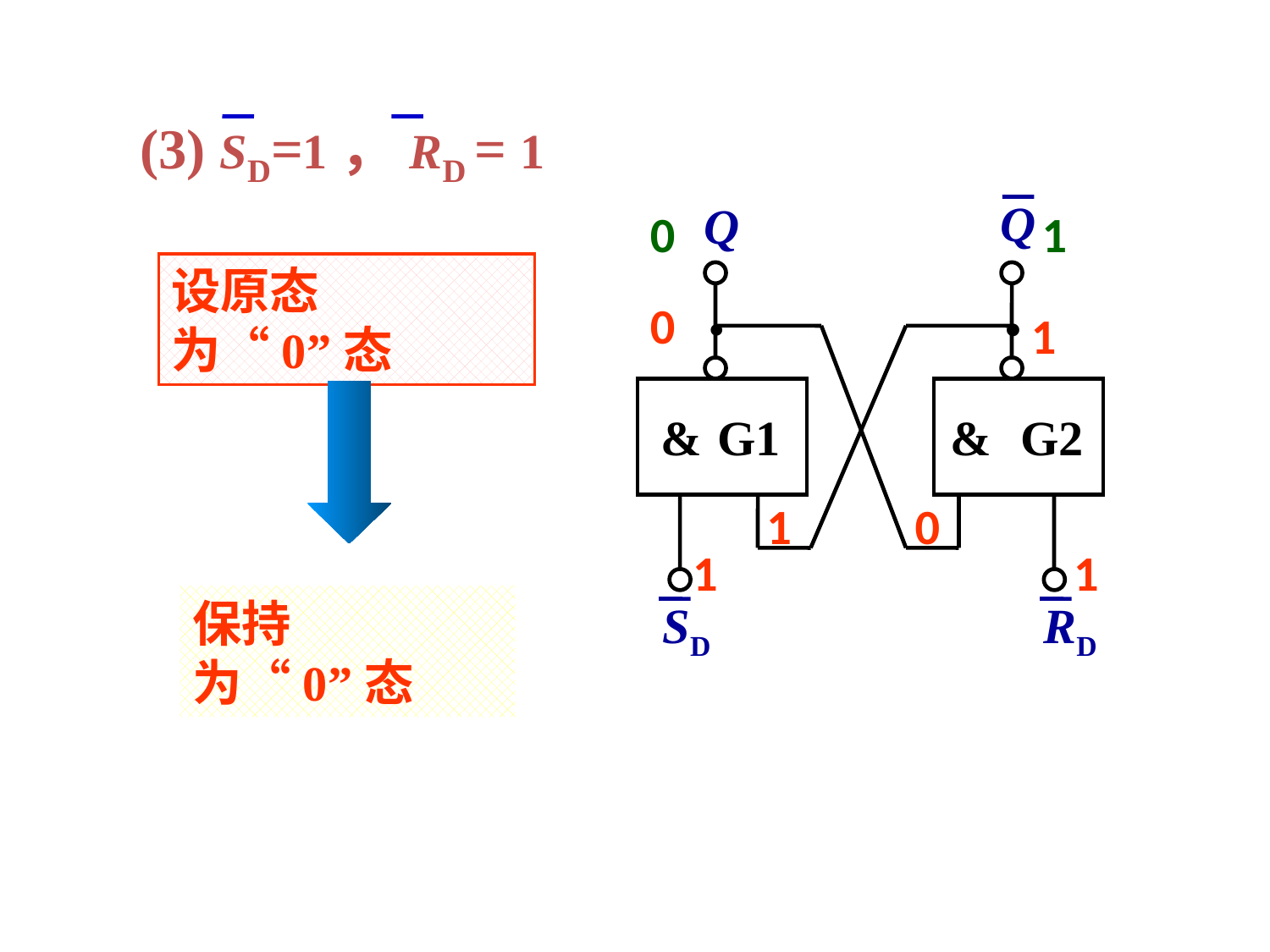

(3) SD=1，RD = 1

Q

Q
.
.

&
G1
&
G2

SD

RD

0
1
设原态为“0”态
0
1

保持为“0”态
1
0
1
1